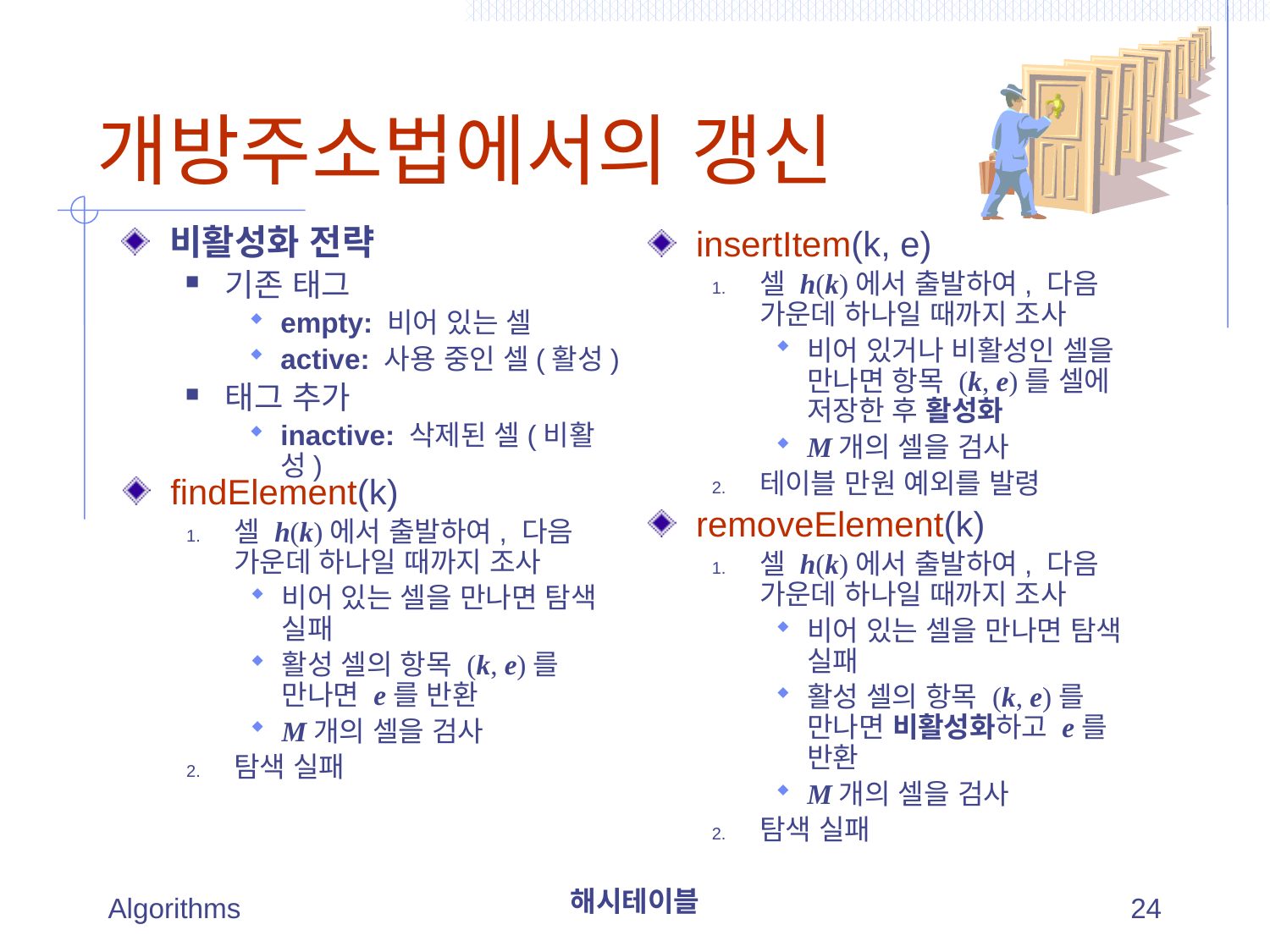

# 개방주소법에서의 갱신
비활성화 전략
기존 태그
empty: 비어 있는 셀
active: 사용 중인 셀(활성)
태그 추가
inactive: 삭제된 셀(비활성)
insertItem(k, e)
셀 h(k)에서 출발하여, 다음 가운데 하나일 때까지 조사
비어 있거나 비활성인 셀을 만나면 항목 (k, e)를 셀에 저장한 후 활성화
M개의 셀을 검사
테이블 만원 예외를 발령
removeElement(k)
셀 h(k)에서 출발하여, 다음 가운데 하나일 때까지 조사
비어 있는 셀을 만나면 탐색 실패
활성 셀의 항목 (k, e)를 만나면 비활성화하고 e를 반환
M개의 셀을 검사
탐색 실패
findElement(k)
셀 h(k)에서 출발하여, 다음 가운데 하나일 때까지 조사
비어 있는 셀을 만나면 탐색 실패
활성 셀의 항목 (k, e)를 만나면 e를 반환
M개의 셀을 검사
탐색 실패
Algorithms
해시테이블
24